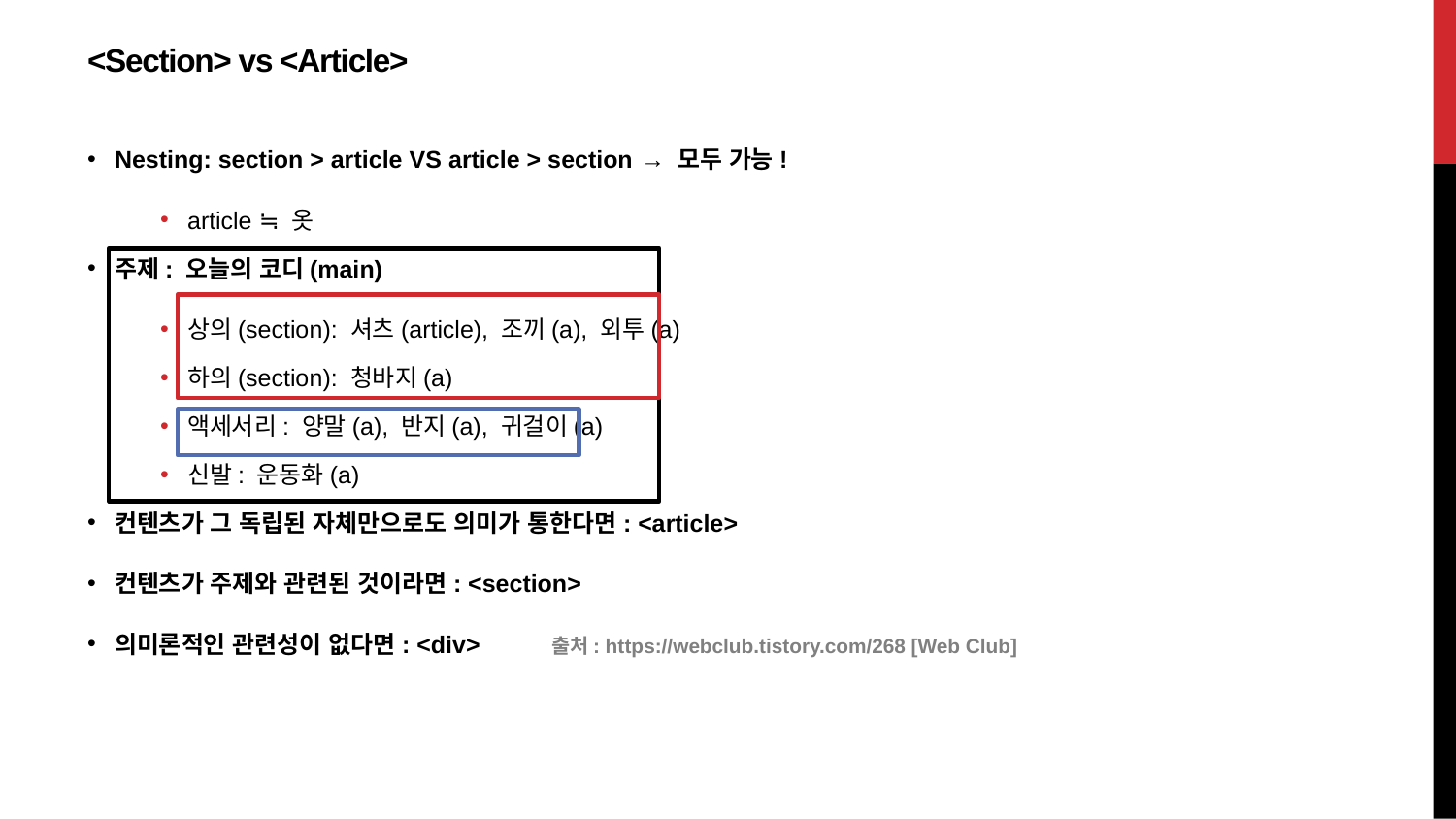

# <Section> vs <Article>
Nesting: section > article VS article > section → 모두 가능!
article ≒ 옷
주제: 오늘의 코디(main)
상의(section): 셔츠(article), 조끼(a), 외투(a)
하의(section): 청바지(a)
액세서리: 양말(a), 반지(a), 귀걸이(a)
신발: 운동화(a)
컨텐츠가 그 독립된 자체만으로도 의미가 통한다면: <article>
컨텐츠가 주제와 관련된 것이라면: <section>
의미론적인 관련성이 없다면: <div>	출처: https://webclub.tistory.com/268 [Web Club]